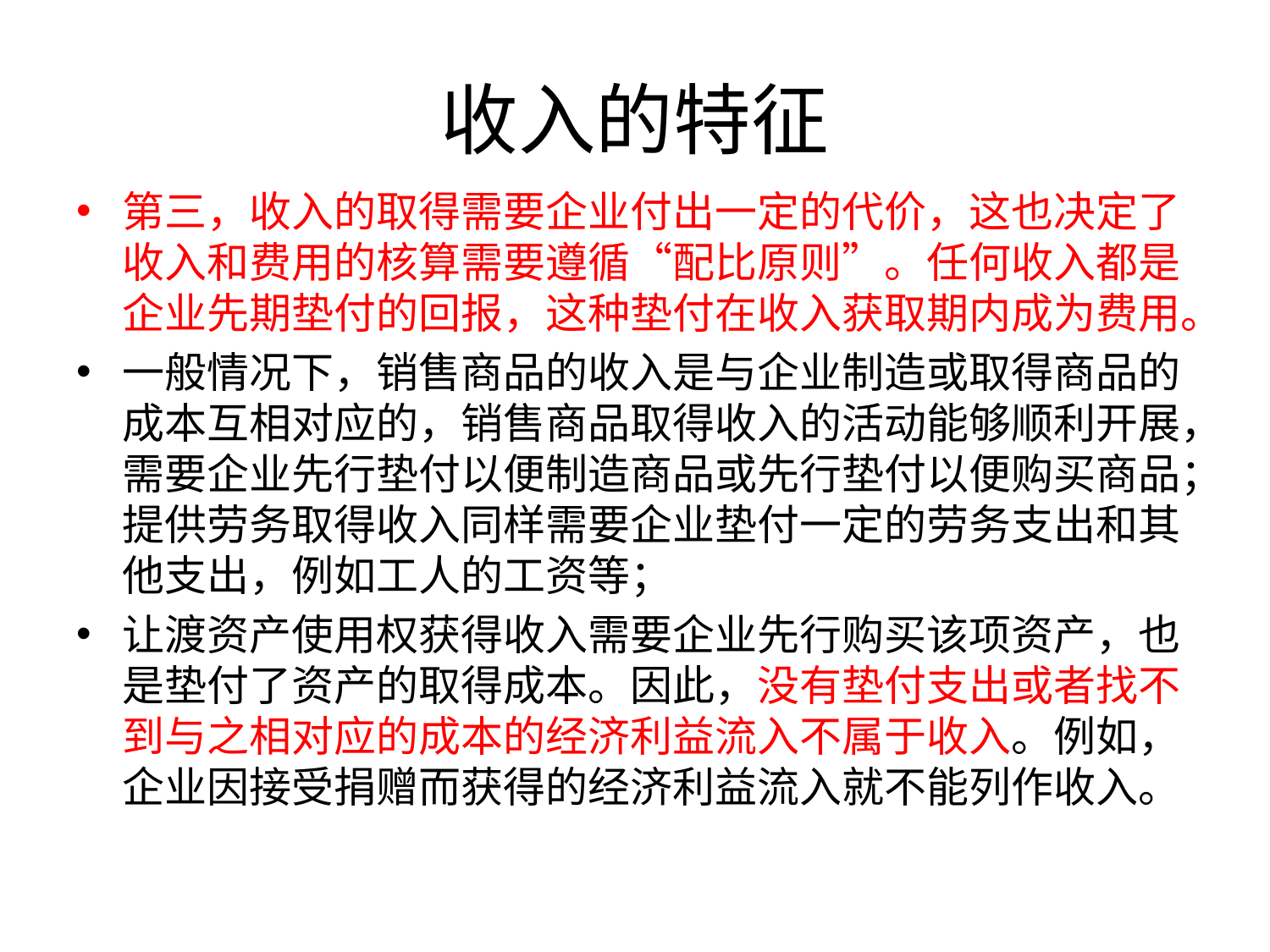

# 收入的特征
第三，收入的取得需要企业付出一定的代价，这也决定了收入和费用的核算需要遵循“配比原则”。任何收入都是企业先期垫付的回报，这种垫付在收入获取期内成为费用。
一般情况下，销售商品的收入是与企业制造或取得商品的成本互相对应的，销售商品取得收入的活动能够顺利开展，需要企业先行垫付以便制造商品或先行垫付以便购买商品；提供劳务取得收入同样需要企业垫付一定的劳务支出和其他支出，例如工人的工资等；
让渡资产使用权获得收入需要企业先行购买该项资产，也是垫付了资产的取得成本。因此，没有垫付支出或者找不到与之相对应的成本的经济利益流入不属于收入。例如，企业因接受捐赠而获得的经济利益流入就不能列作收入。